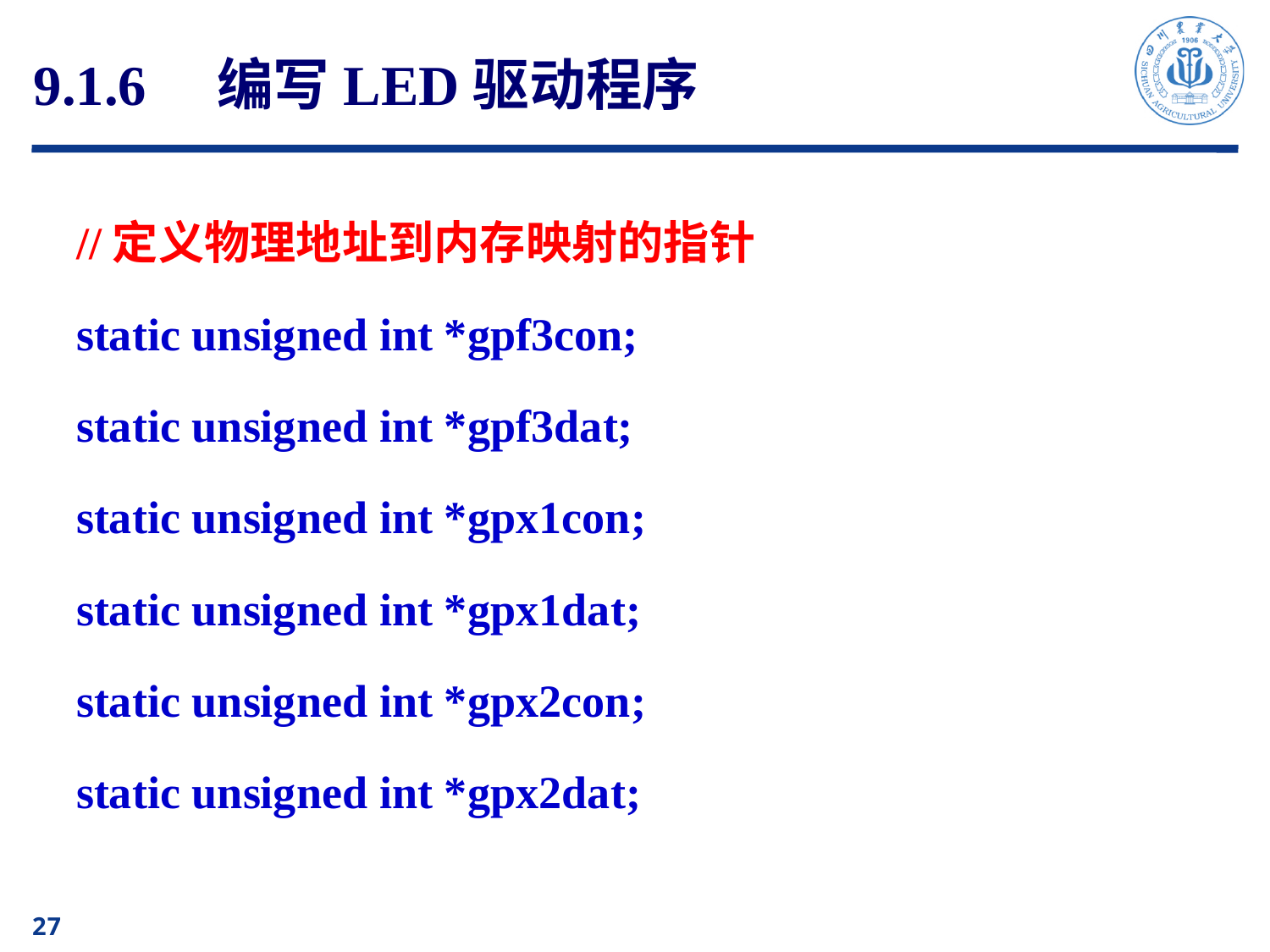

# 9.1.6　编写LED驱动程序
//定义物理地址到内存映射的指针
static unsigned int *gpf3con;
static unsigned int *gpf3dat;
static unsigned int *gpx1con;
static unsigned int *gpx1dat;
static unsigned int *gpx2con;
static unsigned int *gpx2dat;